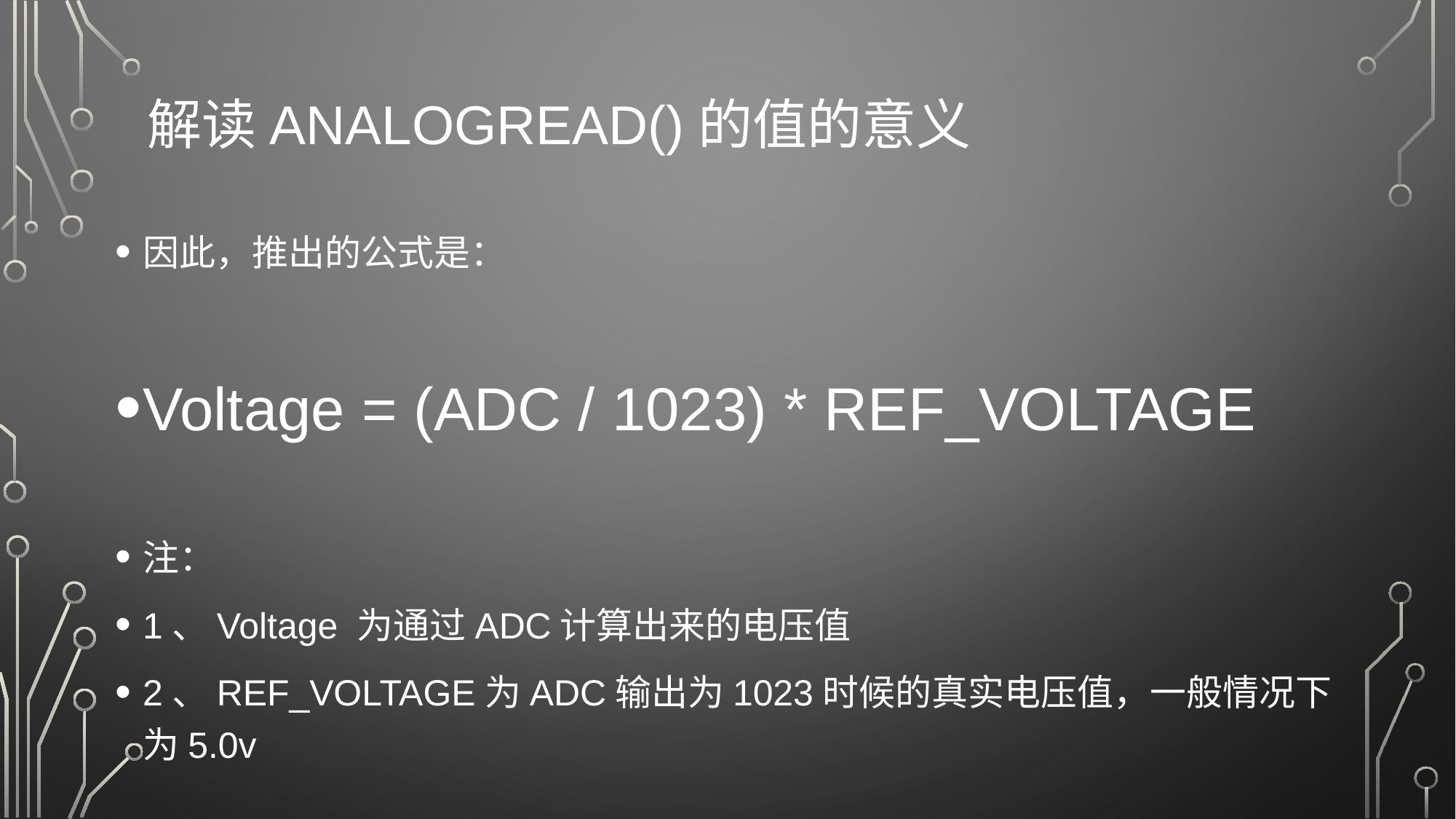

# 解读ANALOGREAD()的值的意义
因此，推出的公式是：

Voltage = (ADC / 1023) * REF_VOLTAGE

注：
1、Voltage 为通过ADC计算出来的电压值
2、REF_VOLTAGE为ADC输出为1023时候的真实电压值，一般情况下为5.0v